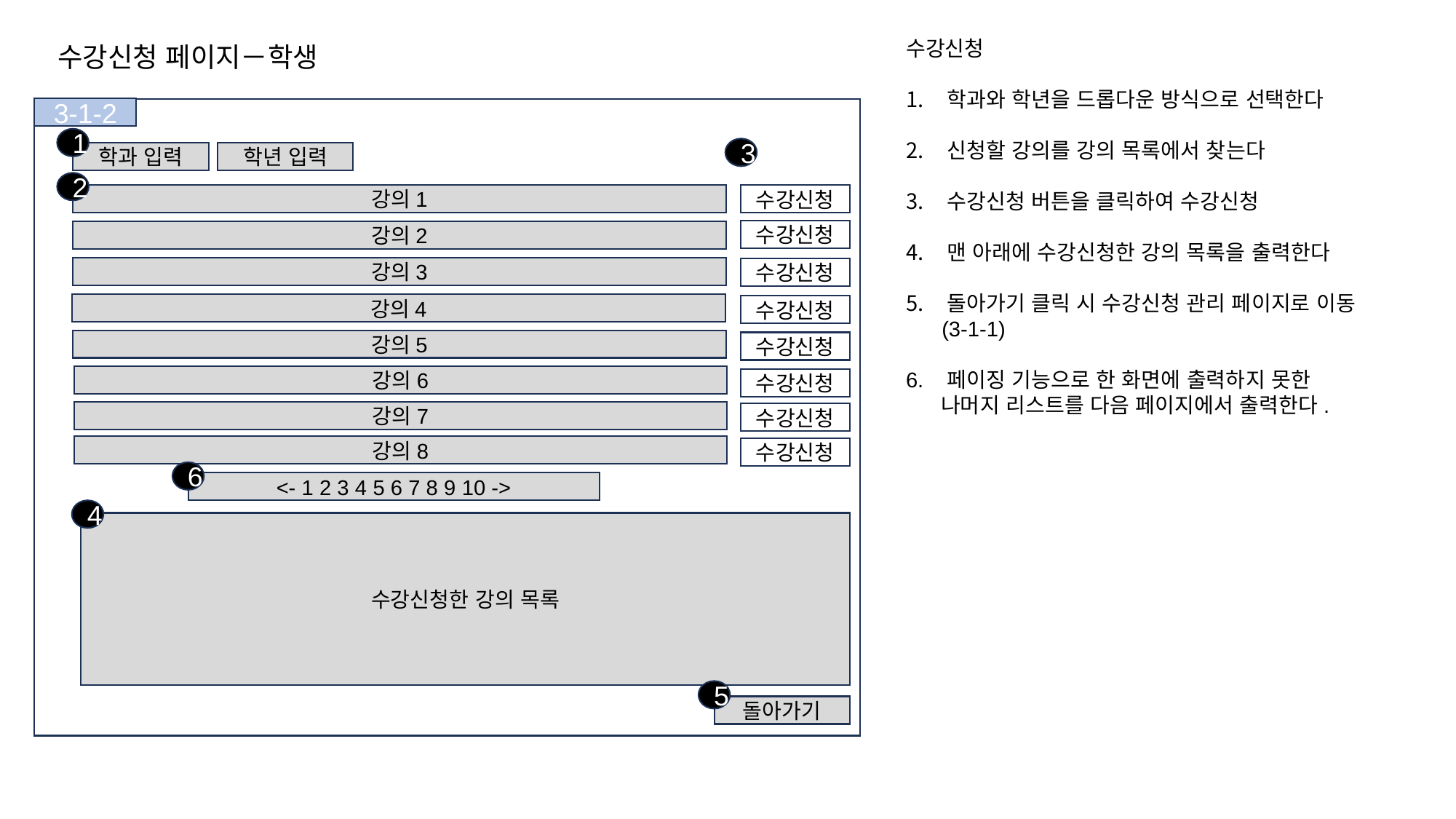

수강신청

학과와 학년을 드롭다운 방식으로 선택한다

신청할 강의를 강의 목록에서 찾는다

수강신청 버튼을 클릭하여 수강신청

맨 아래에 수강신청한 강의 목록을 출력한다

돌아가기 클릭 시 수강신청 관리 페이지로 이동
      (3-1-1)

6.   페이징 기능으로 한 화면에 출력하지 못한
     나머지 리스트를 다음 페이지에서 출력한다.

수강신청 페이지－학생
3-1-2

1
3
학과 입력
학년 입력
2
강의1
수강신청
수강신청
강의2
강의3
수강신청
강의4
수강신청
강의5
수강신청
강의6
수강신청
강의7
수강신청
강의8
수강신청
6
<- 1 2 3 4 5 6 7 8 9 10 ->
4
수강신청한 강의 목록
5
돌아가기